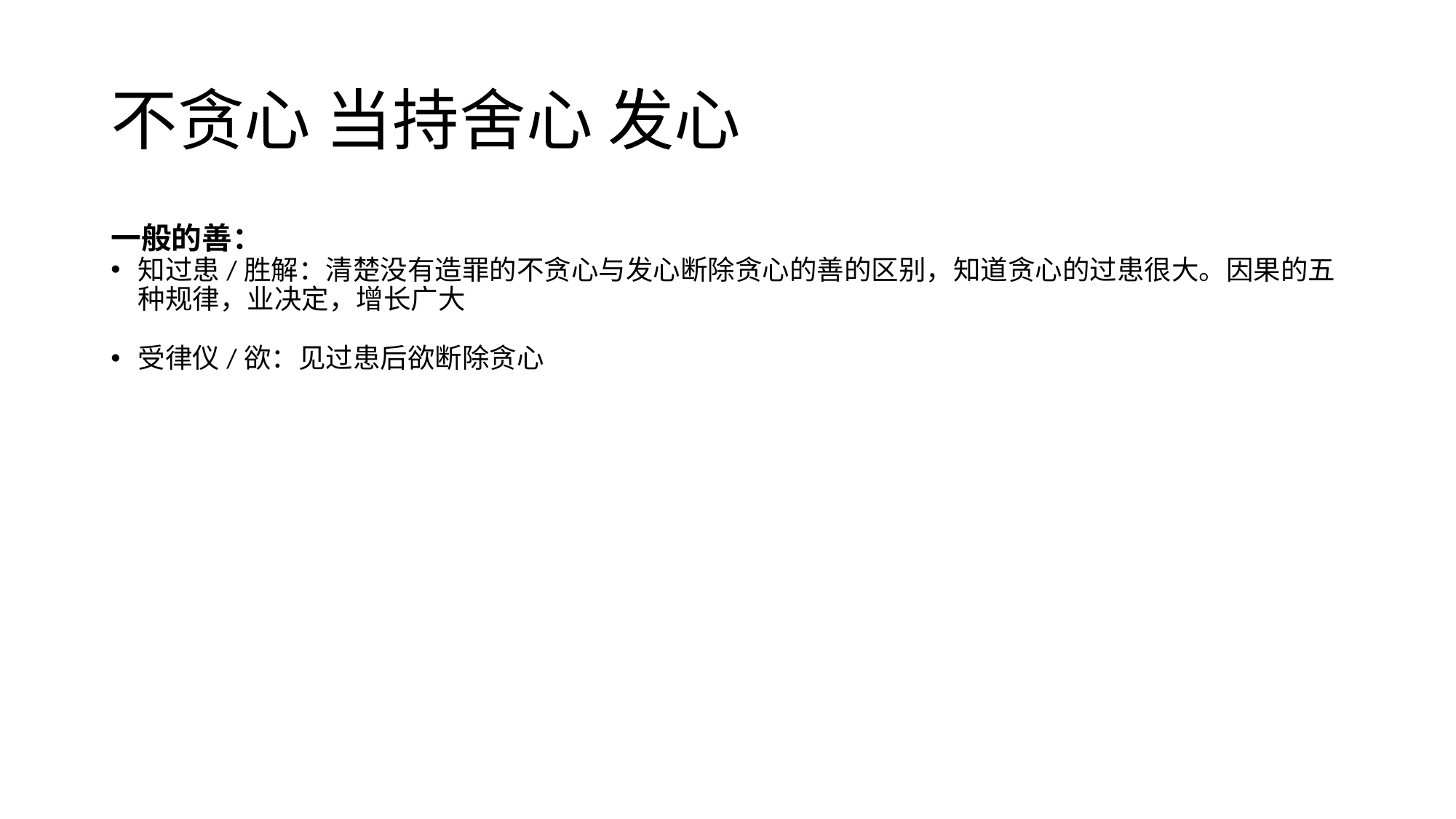

# 不贪心 当持舍心 发心
一般的善：
知过患/胜解：清楚没有造罪的不贪心与发心断除贪心的善的区别，知道贪心的过患很大。因果的五种规律，业决定，增长广大

受律仪/欲：见过患后欲断除贪心